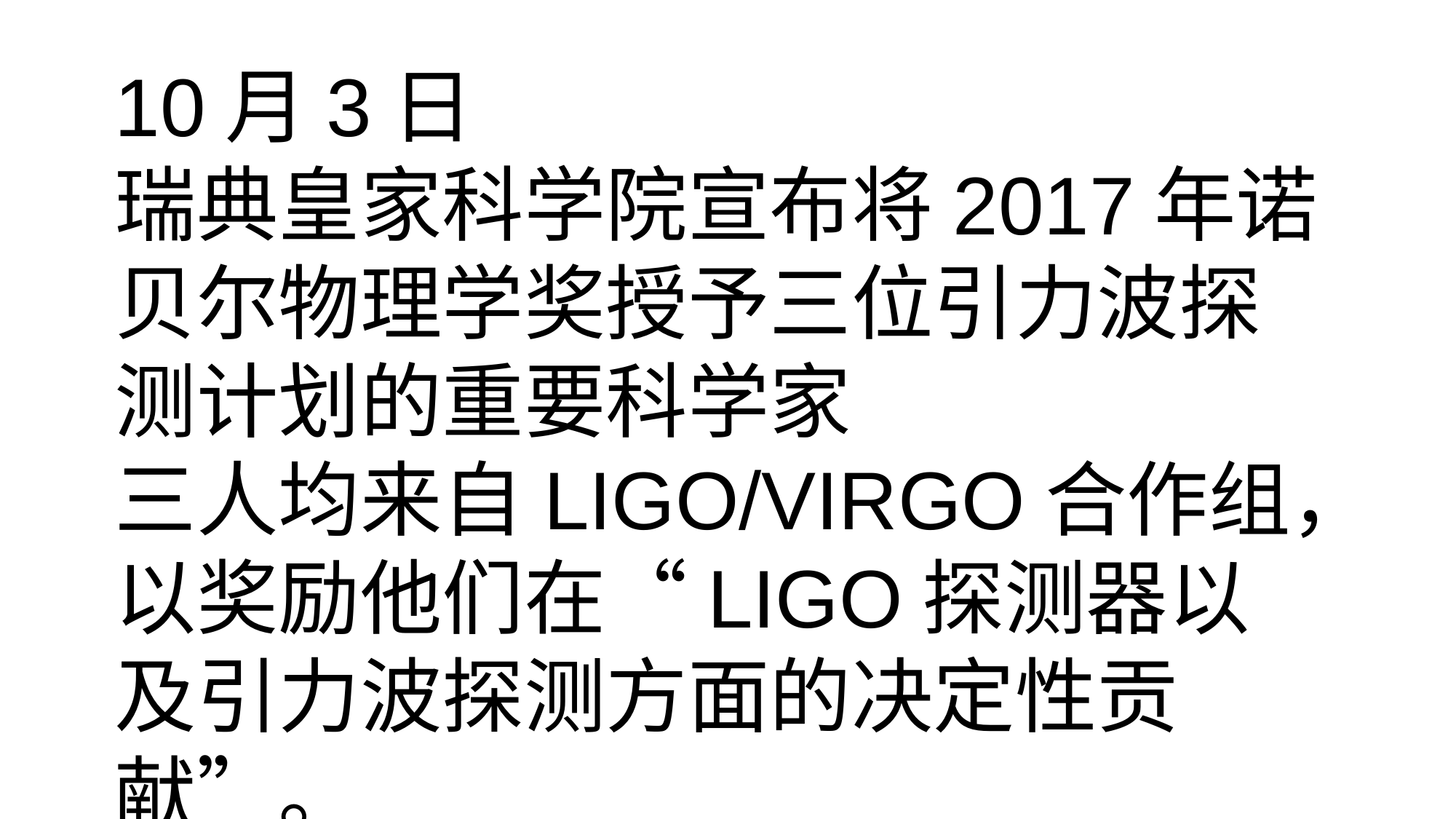

10月3日
瑞典皇家科学院宣布将2017年诺贝尔物理学奖授予三位引力波探测计划的重要科学家
三人均来自LIGO/VIRGO合作组，以奖励他们在“LIGO探测器以及引力波探测方面的决定性贡献”。